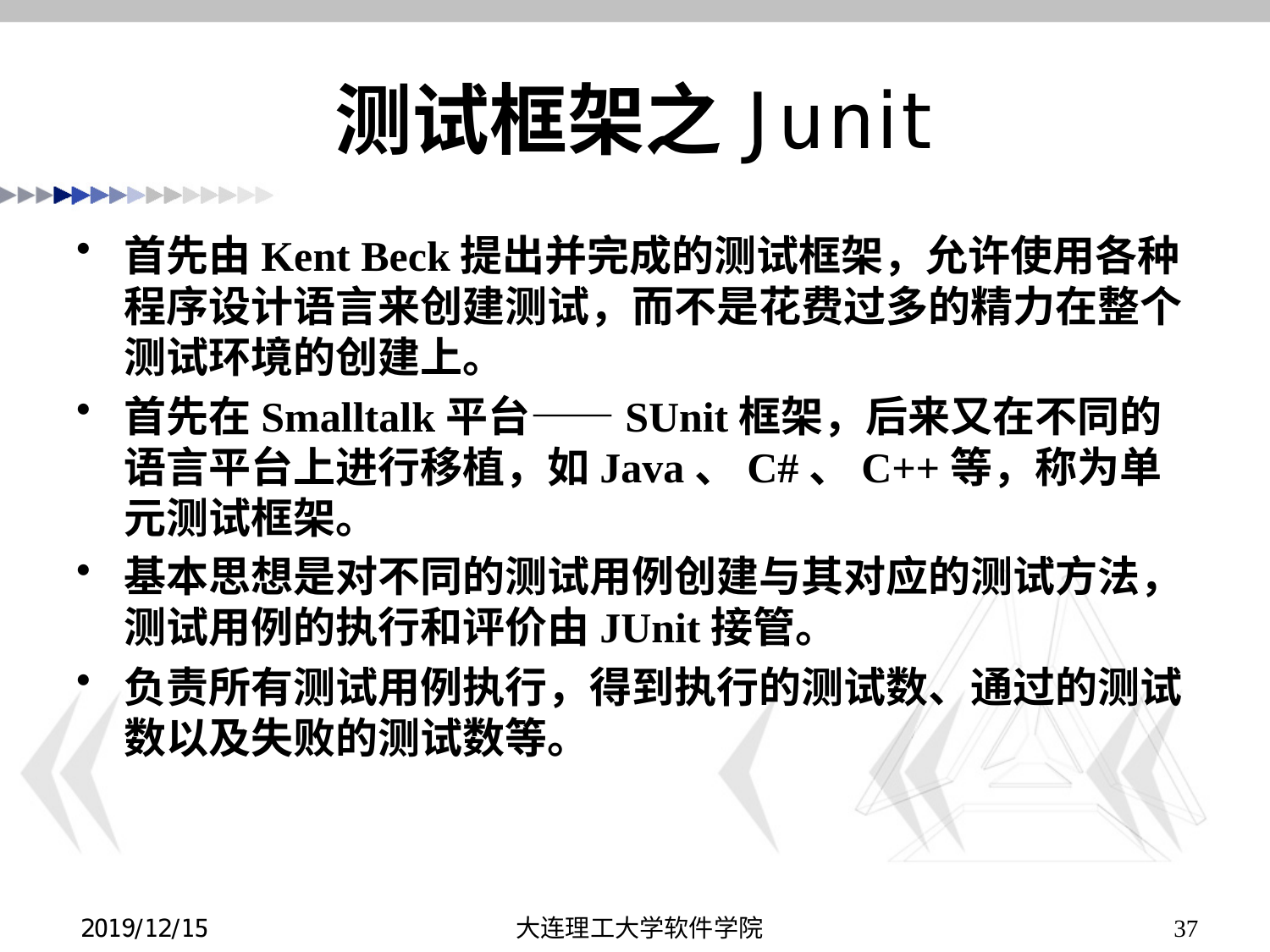

# 测试框架之Junit
首先由Kent Beck提出并完成的测试框架，允许使用各种程序设计语言来创建测试，而不是花费过多的精力在整个测试环境的创建上。
首先在Smalltalk平台——SUnit框架，后来又在不同的语言平台上进行移植，如Java、C#、C++等，称为单元测试框架。
基本思想是对不同的测试用例创建与其对应的测试方法，测试用例的执行和评价由JUnit接管。
负责所有测试用例执行，得到执行的测试数、通过的测试数以及失败的测试数等。
2019/12/15
大连理工大学软件学院
37